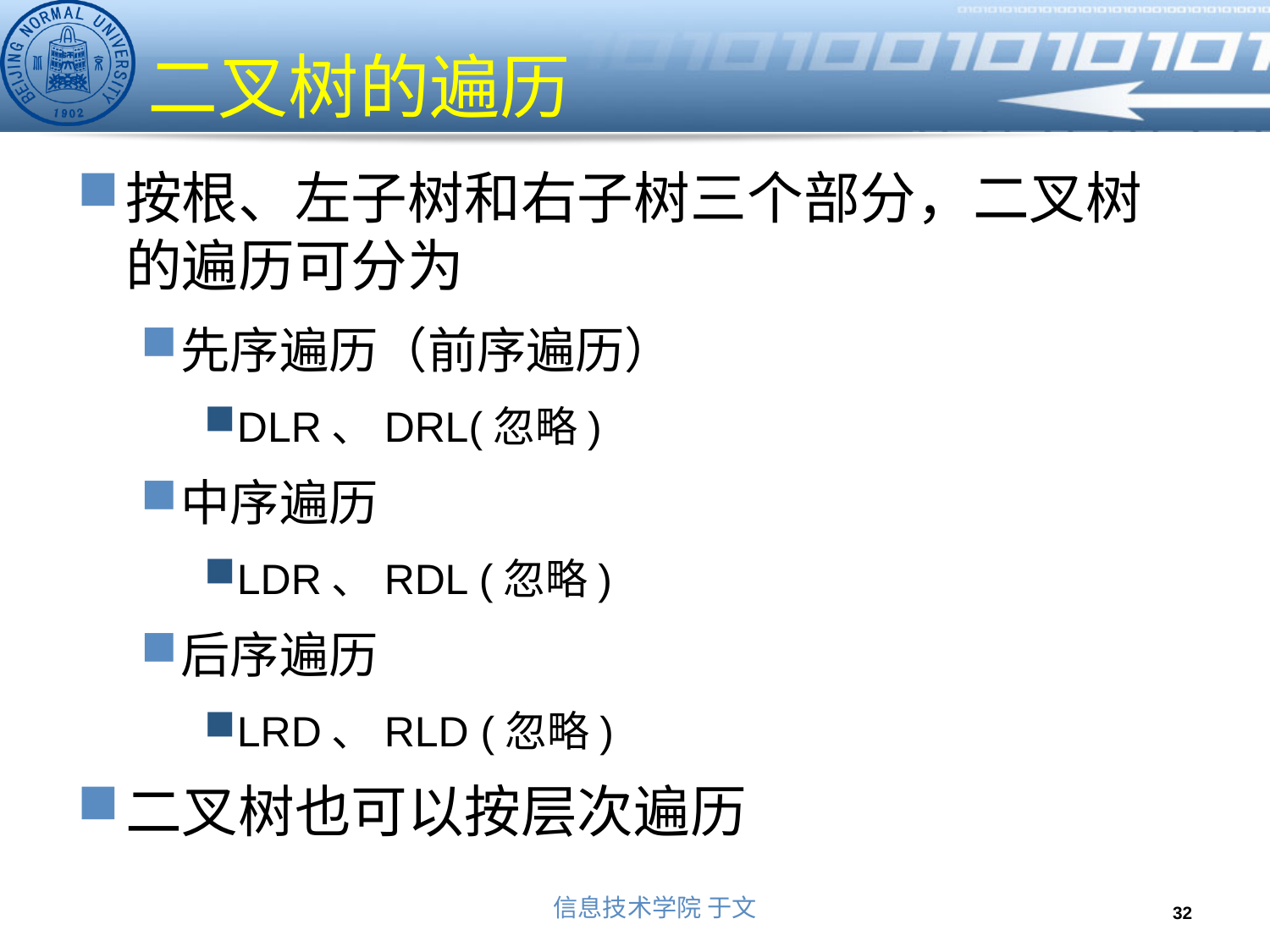

# 二叉树的遍历
按根、左子树和右子树三个部分，二叉树的遍历可分为
先序遍历（前序遍历）
DLR、DRL(忽略)
中序遍历
LDR、RDL (忽略)
后序遍历
LRD、RLD (忽略)
二叉树也可以按层次遍历
32